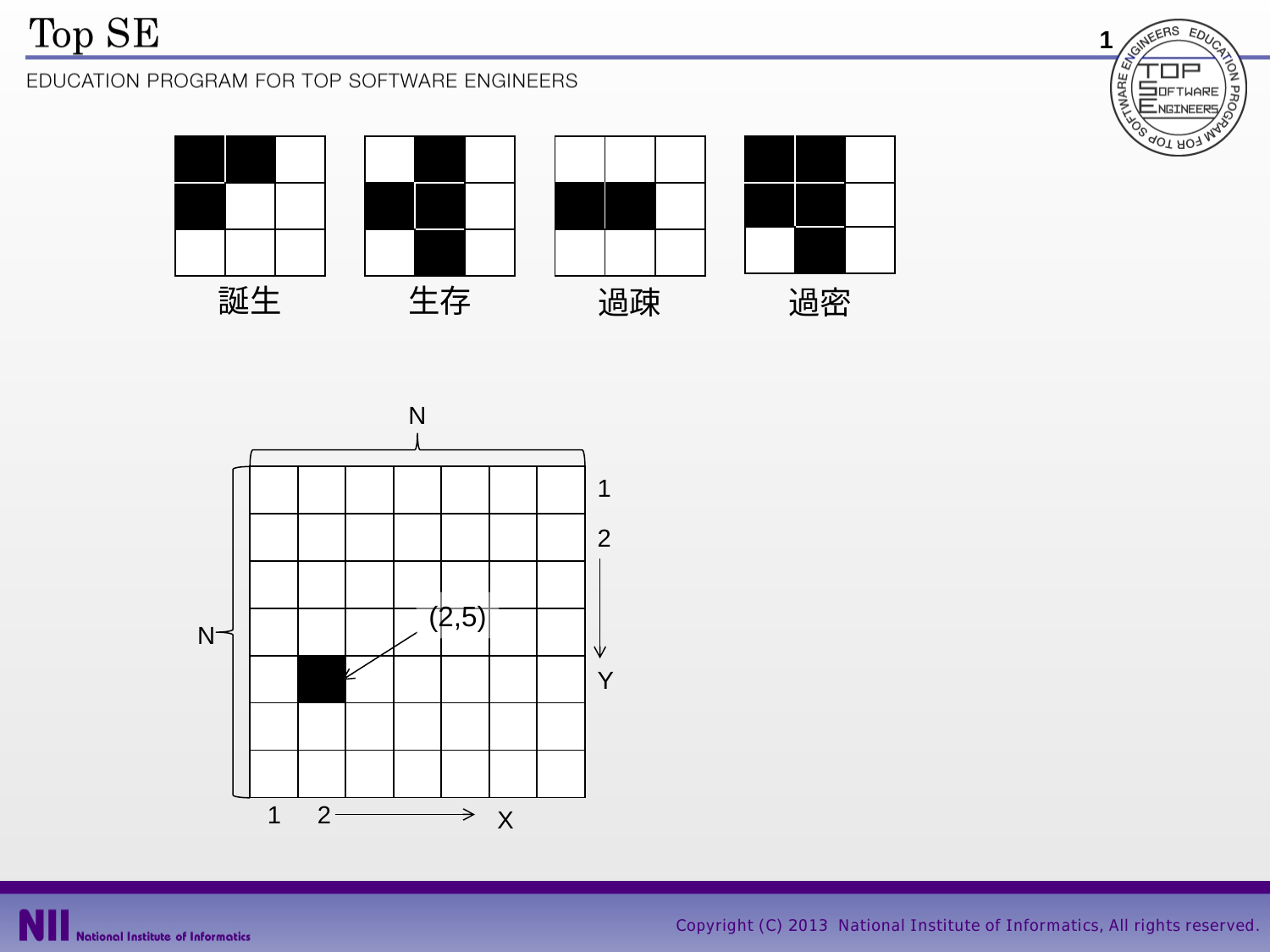

1
|  |  |  |
| --- | --- | --- |
|  |  |  |
|  |  |  |
|  |  |  |
| --- | --- | --- |
|  |  |  |
|  |  |  |
|  |  |  |
| --- | --- | --- |
|  |  |  |
|  |  |  |
|  |  |  |
| --- | --- | --- |
|  |  |  |
|  |  |  |
誕生
生存
過疎
過密

N
|  |  |  |  |  |  |  |
| --- | --- | --- | --- | --- | --- | --- |
|  |  |  |  |  |  |  |
|  |  |  |  |  |  |  |
|  |  |  |  |  |  |  |
|  |  |  |  |  |  |  |
|  |  |  |  |  |  |  |
|  |  |  |  |  |  |  |

1
2
(2,5)
N
Y
1
2
X